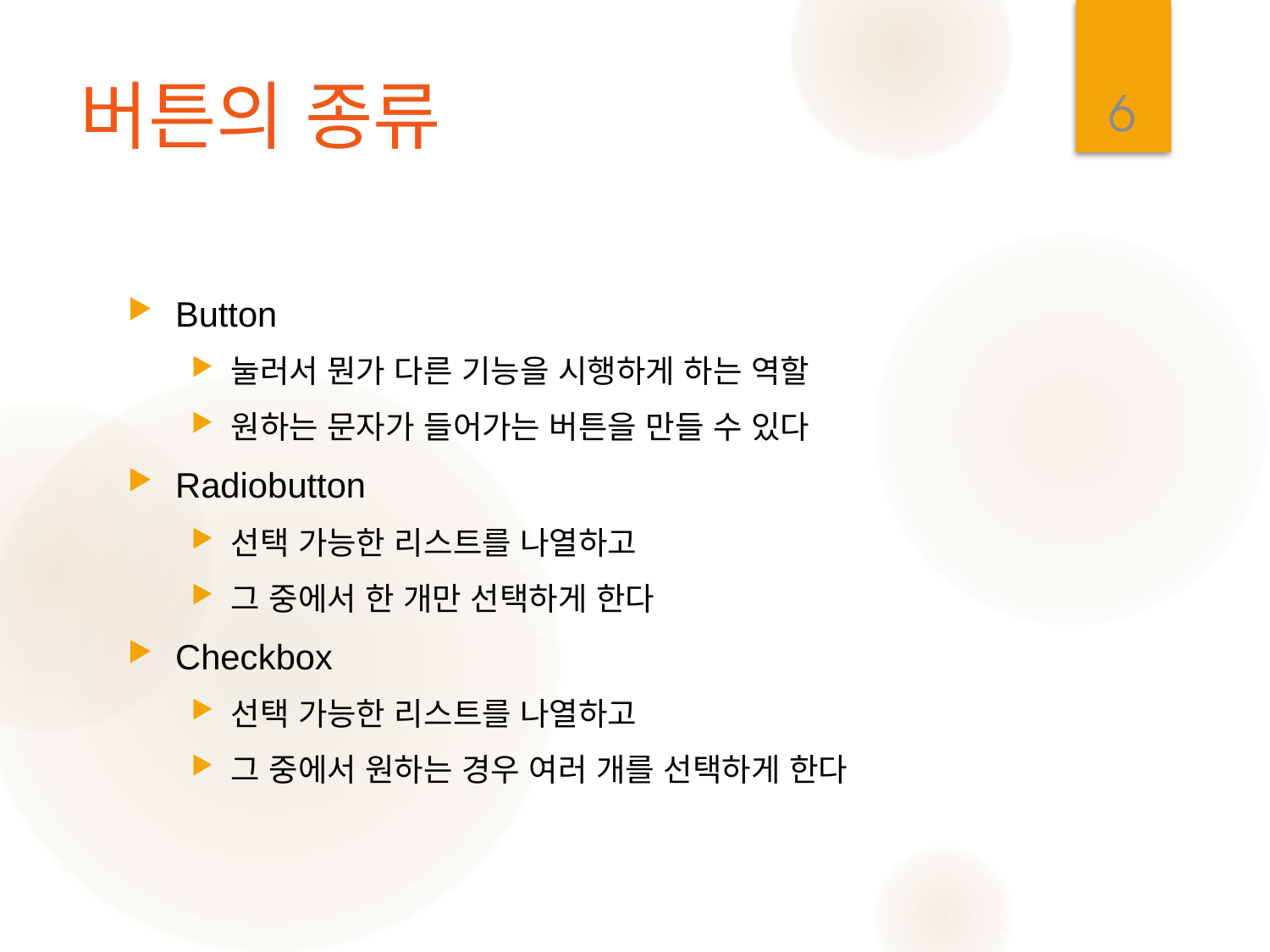

6
# 버튼의 종류
Button
눌러서 뭔가 다른 기능을 시행하게 하는 역할
원하는 문자가 들어가는 버튼을 만들 수 있다
Radiobutton
선택 가능한 리스트를 나열하고
그 중에서 한 개만 선택하게 한다
Checkbox
선택 가능한 리스트를 나열하고
그 중에서 원하는 경우 여러 개를 선택하게 한다